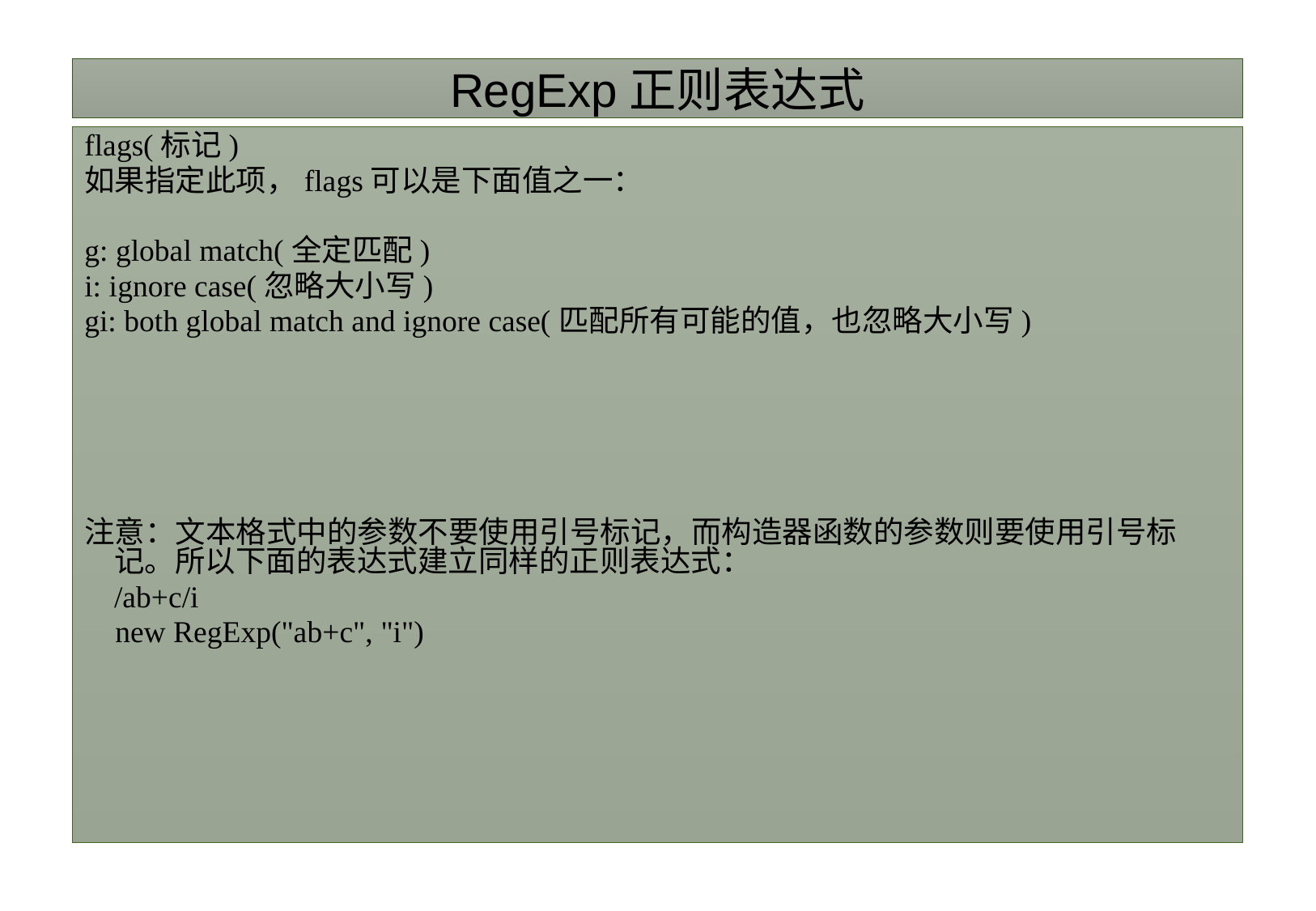

# RegExp正则表达式
flags(标记)
如果指定此项，flags可以是下面值之一：

g: global match(全定匹配)
i: ignore case(忽略大小写)
gi: both global match and ignore case(匹配所有可能的值，也忽略大小写)

注意：文本格式中的参数不要使用引号标记，而构造器函数的参数则要使用引号标记。所以下面的表达式建立同样的正则表达式：
	/ab+c/i
    new RegExp("ab+c", "i")